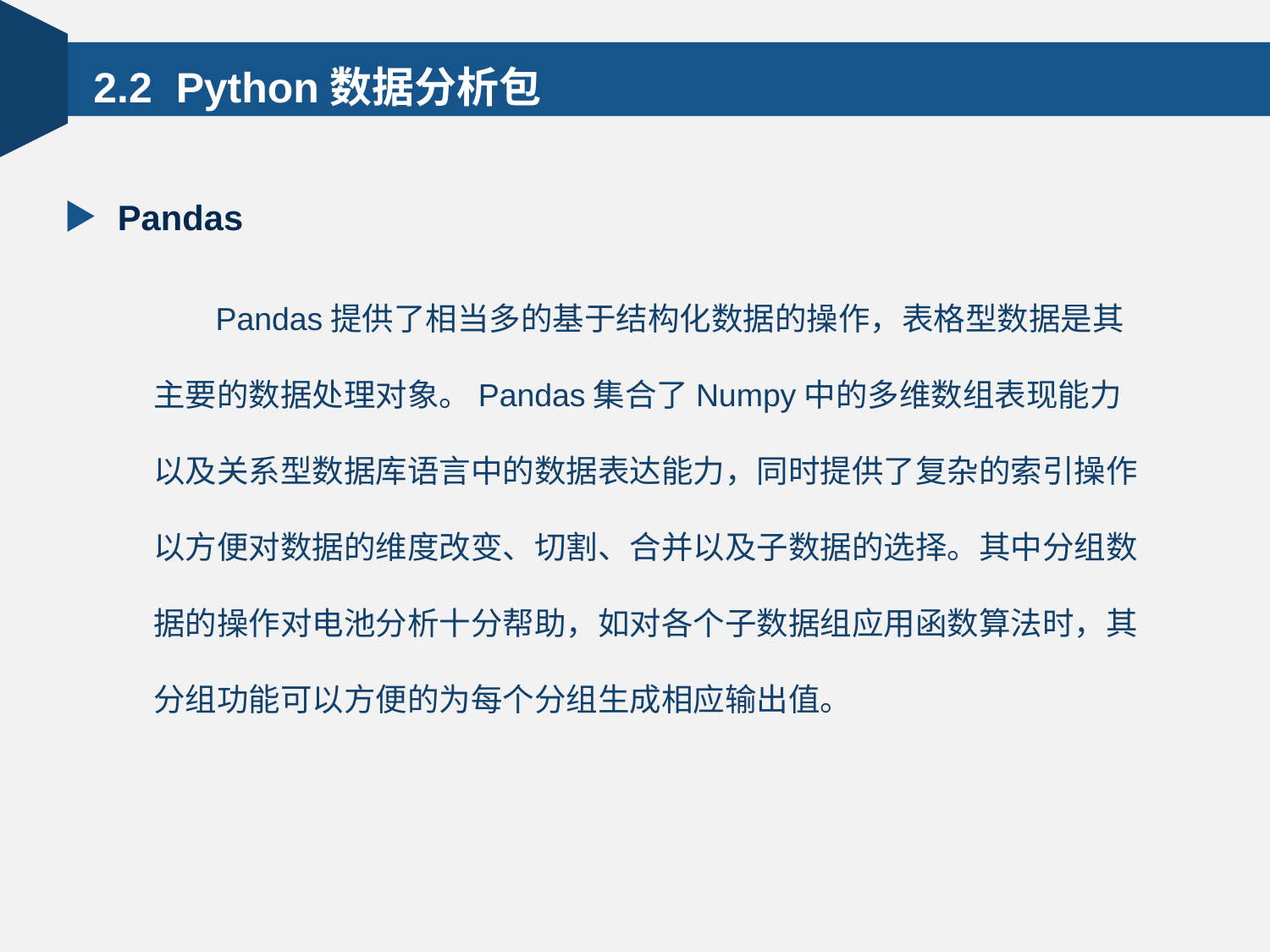

2.2  Python数据分析包

Pandas

       Pandas提供了相当多的基于结构化数据的操作，表格型数据是其主要的数据处理对象。Pandas集合了Numpy中的多维数组表现能力以及关系型数据库语言中的数据表达能力，同时提供了复杂的索引操作以方便对数据的维度改变、切割、合并以及子数据的选择。其中分组数据的操作对电池分析十分帮助，如对各个子数据组应用函数算法时，其分组功能可以方便的为每个分组生成相应输出值。